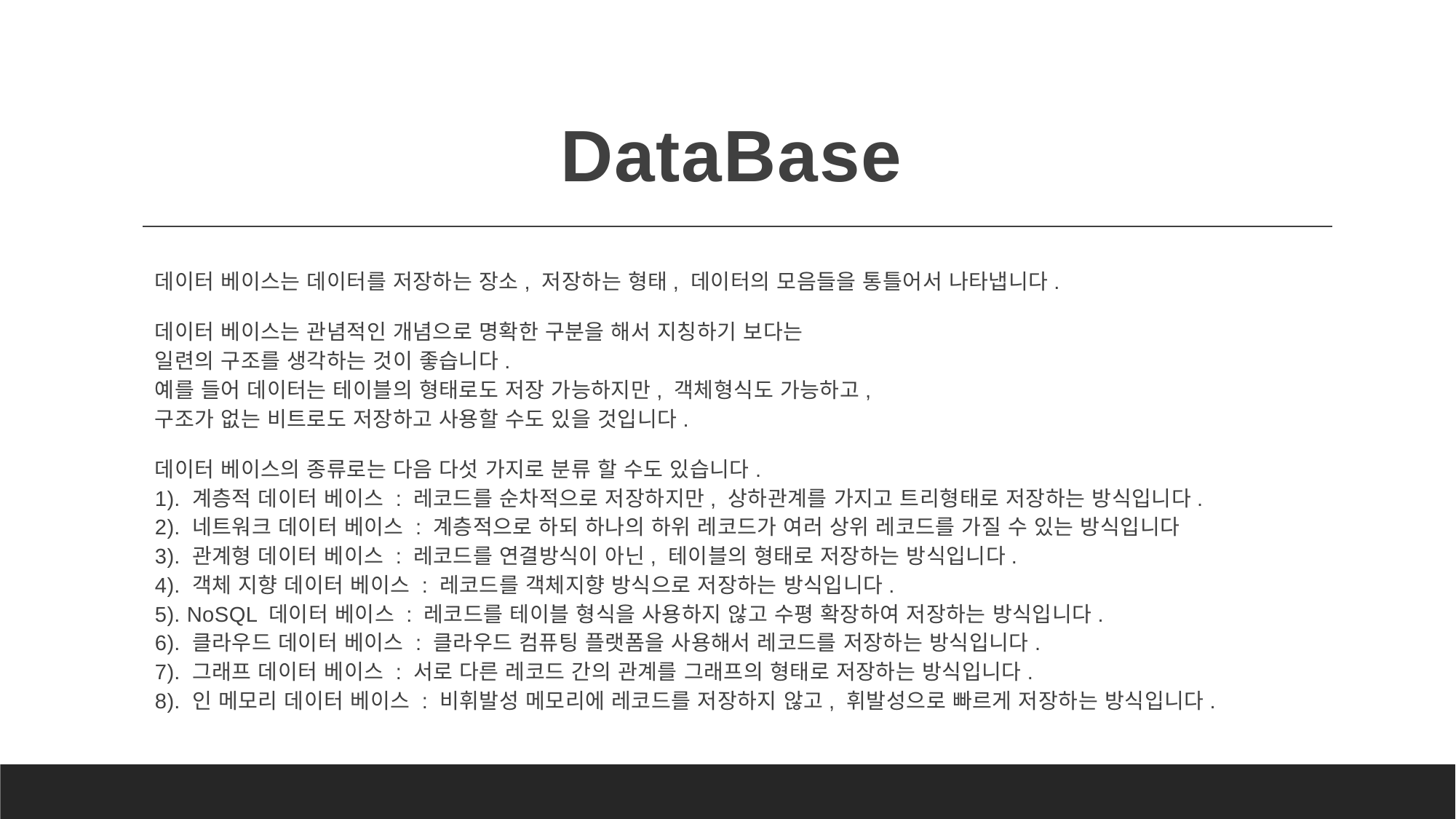

# DataBase
데이터 베이스는 데이터를 저장하는 장소, 저장하는 형태, 데이터의 모음들을 통틀어서 나타냅니다.
데이터 베이스는 관념적인 개념으로 명확한 구분을 해서 지칭하기 보다는
일련의 구조를 생각하는 것이 좋습니다.
예를 들어 데이터는 테이블의 형태로도 저장 가능하지만, 객체형식도 가능하고,
구조가 없는 비트로도 저장하고 사용할 수도 있을 것입니다.
데이터 베이스의 종류로는 다음 다섯 가지로 분류 할 수도 있습니다.
1). 계층적 데이터 베이스 : 레코드를 순차적으로 저장하지만, 상하관계를 가지고 트리형태로 저장하는 방식입니다.
2). 네트워크 데이터 베이스 : 계층적으로 하되 하나의 하위 레코드가 여러 상위 레코드를 가질 수 있는 방식입니다
3). 관계형 데이터 베이스 : 레코드를 연결방식이 아닌, 테이블의 형태로 저장하는 방식입니다.
4). 객체 지향 데이터 베이스 : 레코드를 객체지향 방식으로 저장하는 방식입니다.
5). NoSQL 데이터 베이스 : 레코드를 테이블 형식을 사용하지 않고 수평 확장하여 저장하는 방식입니다.
6). 클라우드 데이터 베이스 : 클라우드 컴퓨팅 플랫폼을 사용해서 레코드를 저장하는 방식입니다.
7). 그래프 데이터 베이스 : 서로 다른 레코드 간의 관계를 그래프의 형태로 저장하는 방식입니다.
8). 인 메모리 데이터 베이스 : 비휘발성 메모리에 레코드를 저장하지 않고, 휘발성으로 빠르게 저장하는 방식입니다.